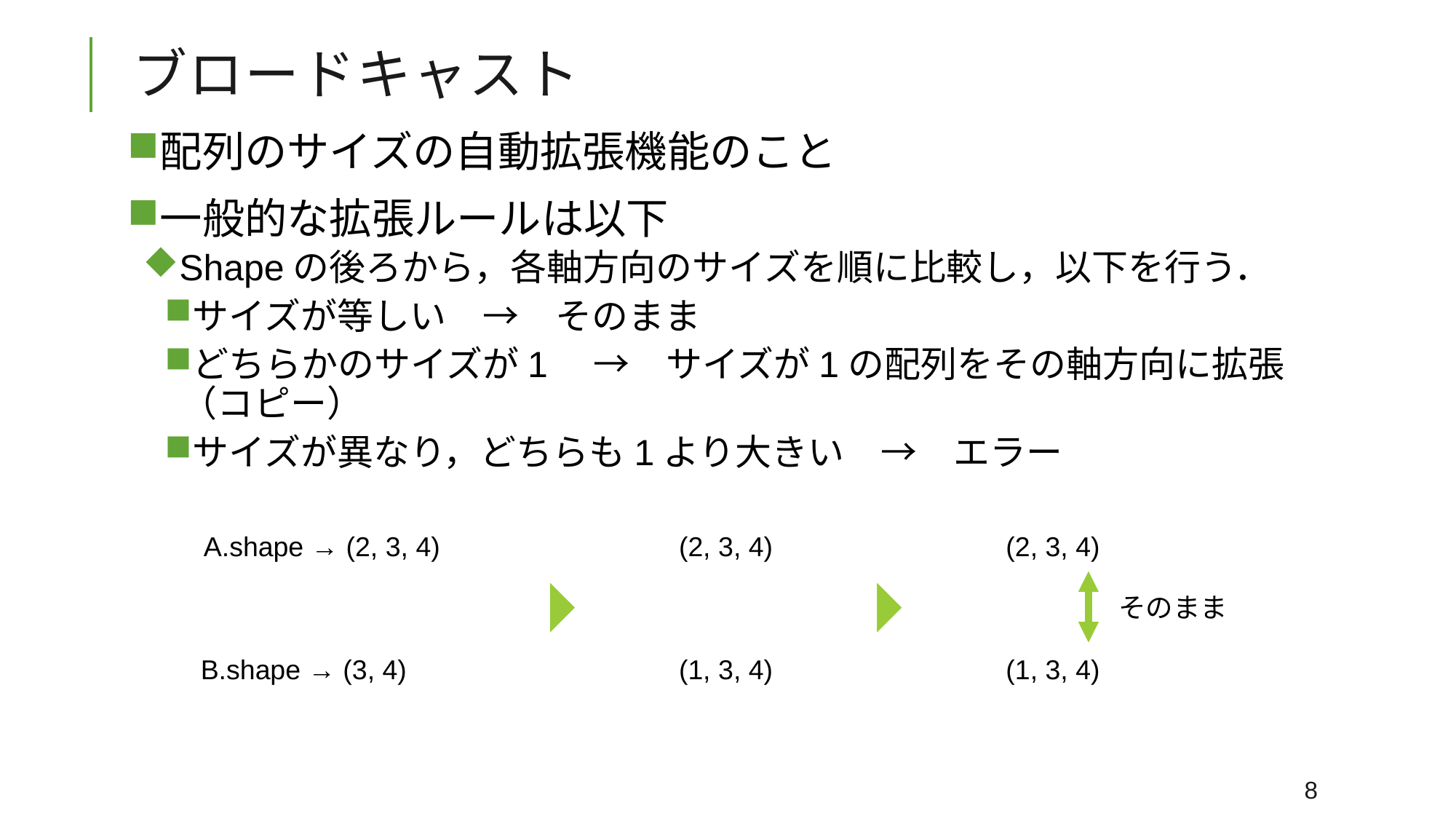

# ブロードキャスト
配列のサイズの自動拡張機能のこと
一般的な拡張ルールは以下
Shapeの後ろから，各軸方向のサイズを順に比較し，以下を行う．
サイズが等しい　→　そのまま
どちらかのサイズが1　→　サイズが1の配列をその軸方向に拡張（コピー）
サイズが異なり，どちらも1より大きい　→　エラー
A.shape → (2, 3, 4)
(2, 3, 4)
(2, 3, 4)
そのまま

B.shape → (3, 4)
(1, 3, 4)
(1, 3, 4)
8